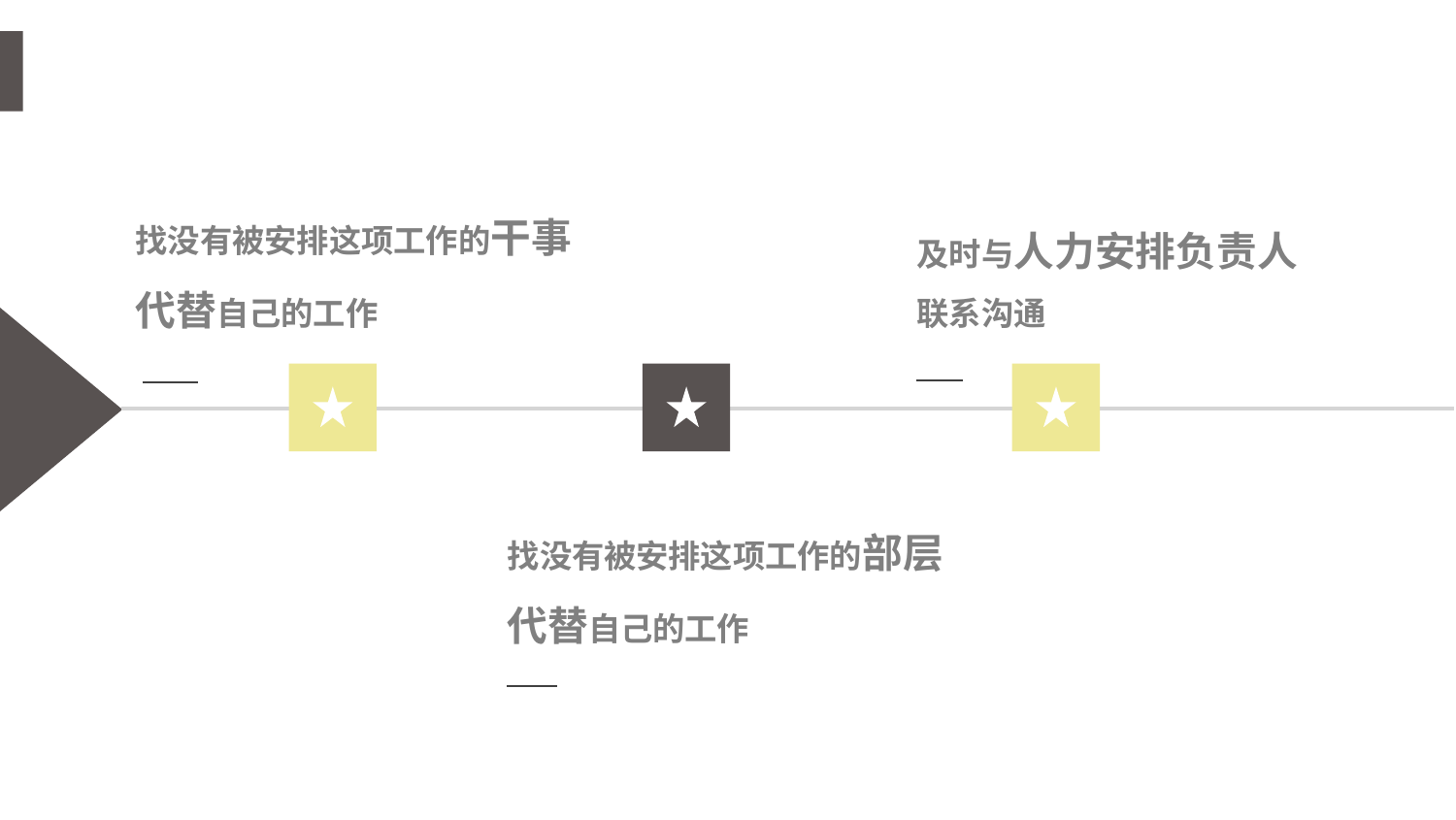

找没有被安排这项工作的干事代替自己的工作

及时与人力安排负责人联系沟通

找没有被安排这项工作的部层代替自己的工作